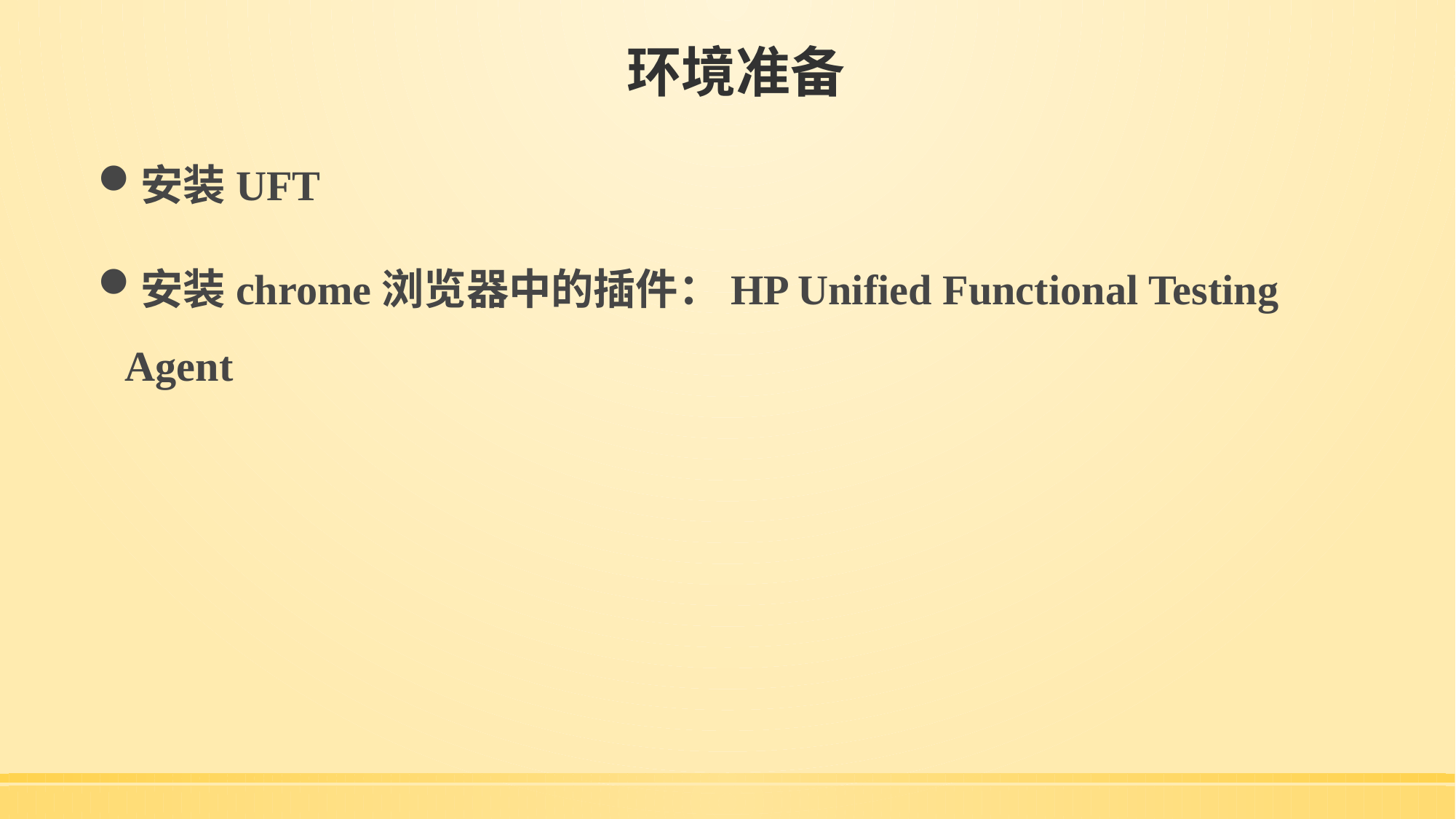

# 环境准备
安装UFT
安装chrome浏览器中的插件：HP Unified Functional Testing Agent